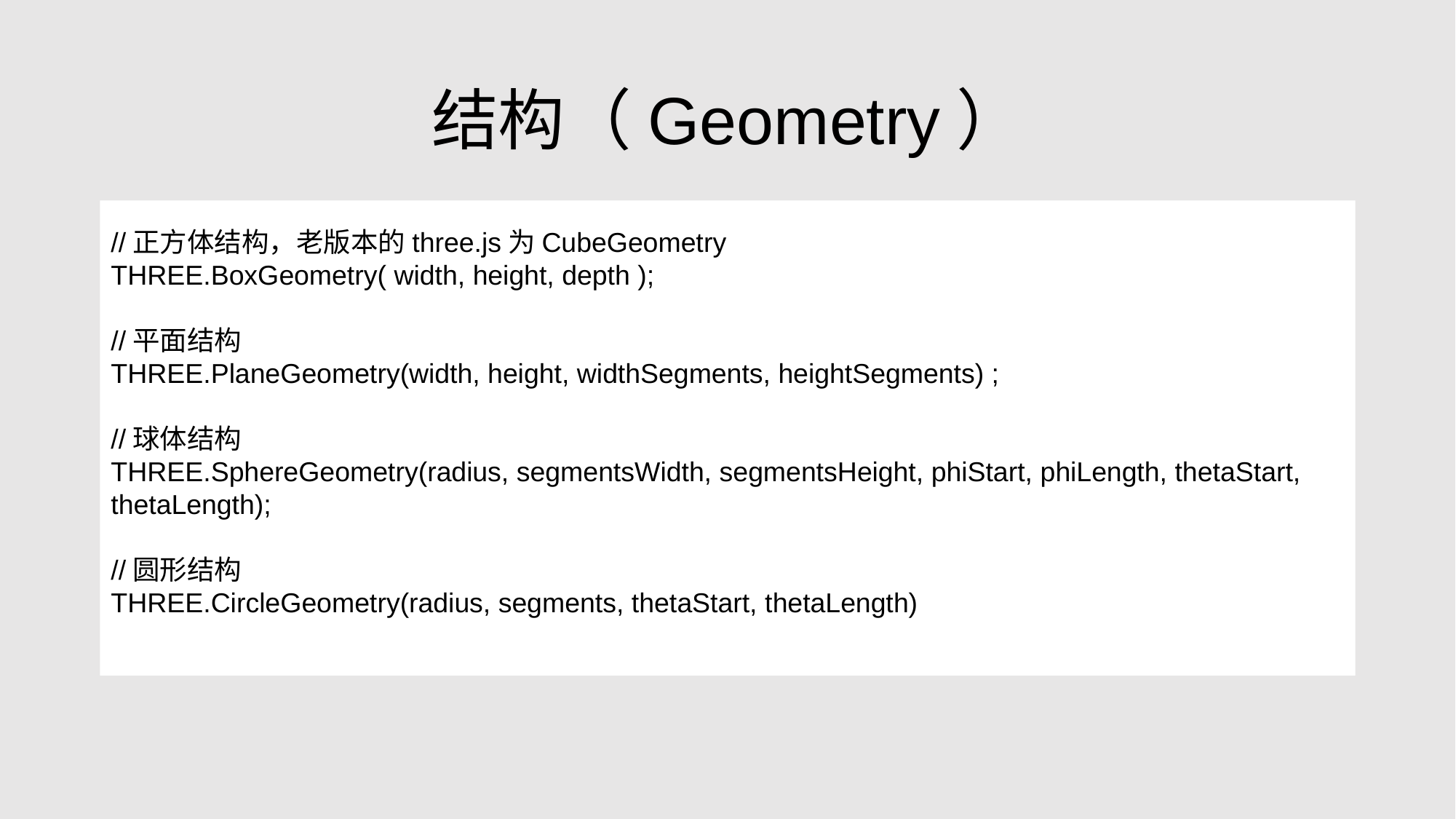

# 结构（Geometry）
//正方体结构，老版本的three.js为CubeGeometry
THREE.BoxGeometry( width, height, depth );

//平面结构
THREE.PlaneGeometry(width, height, widthSegments, heightSegments) ;

//球体结构
THREE.SphereGeometry(radius, segmentsWidth, segmentsHeight, phiStart, phiLength, thetaStart, thetaLength);

//圆形结构
THREE.CircleGeometry(radius, segments, thetaStart, thetaLength)